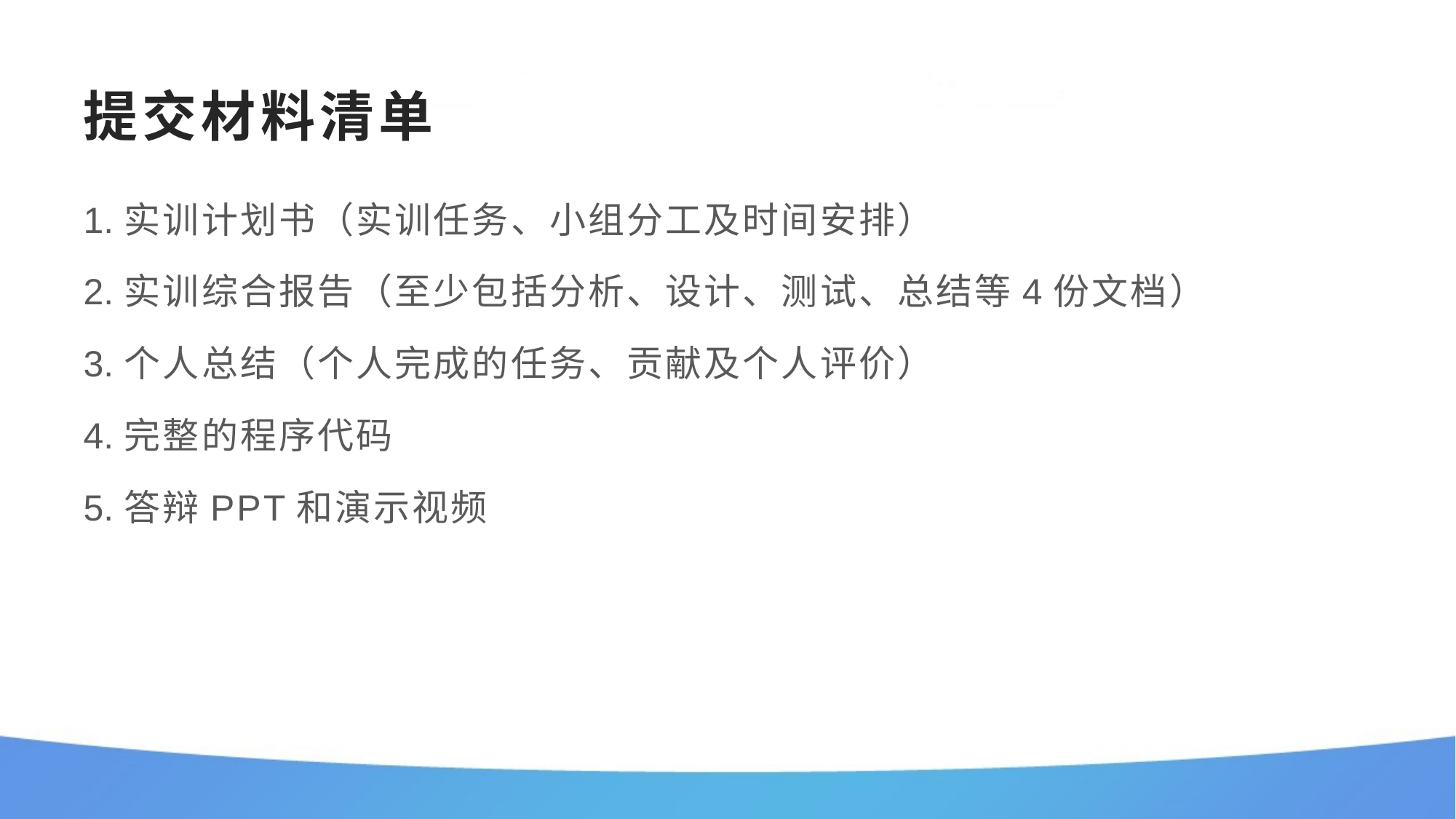

# 提交材料清单
实训计划书（实训任务、小组分工及时间安排）
实训综合报告（至少包括分析、设计、测试、总结等4份文档）
个人总结（个人完成的任务、贡献及个人评价）
完整的程序代码
答辩PPT和演示视频